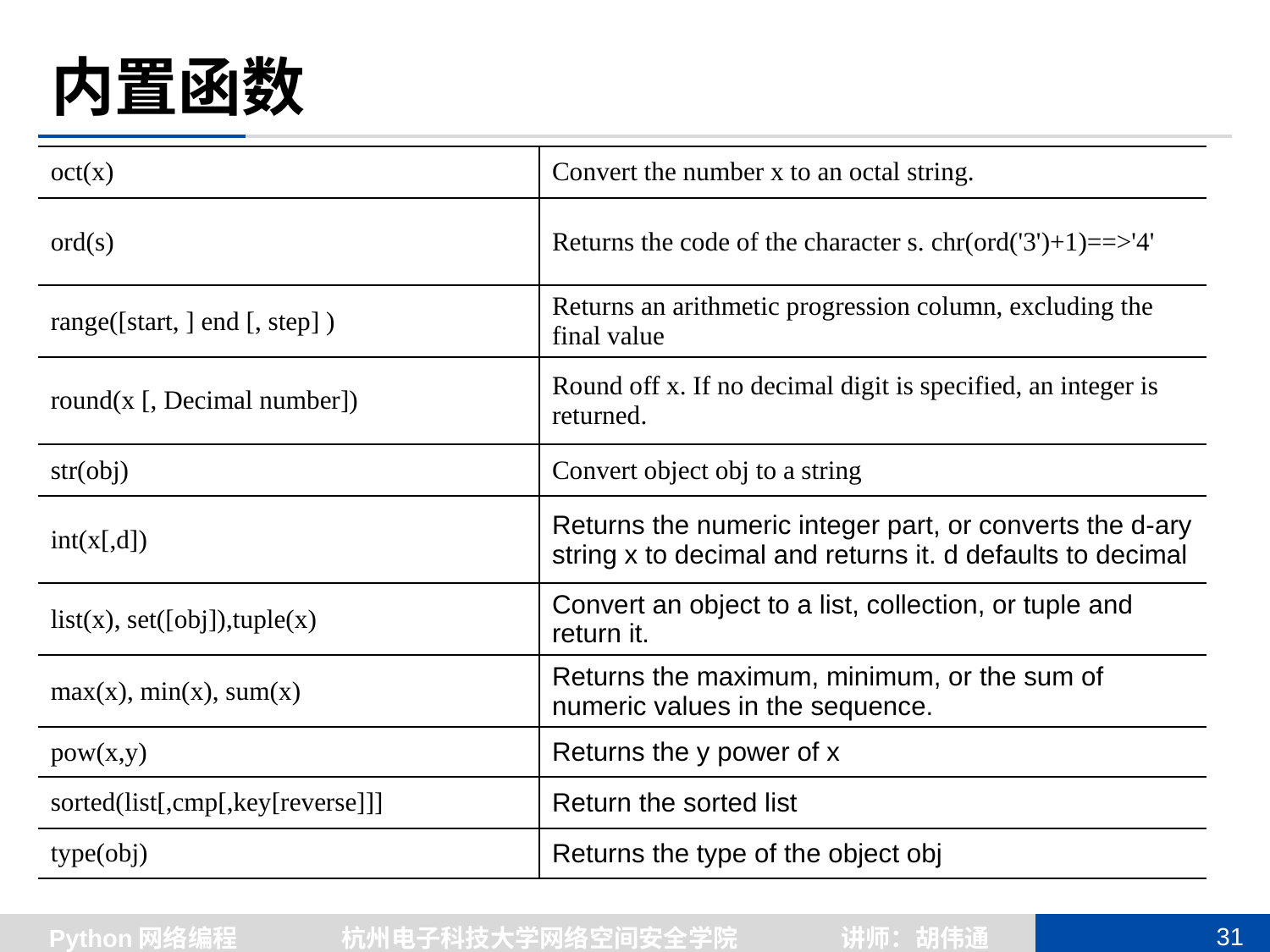

# 内置函数
| oct(x) | Convert the number x to an octal string. |
| --- | --- |
| ord(s) | Returns the code of the character s. chr(ord('3')+1)==>'4' |
| range([start, ] end [, step] ) | Returns an arithmetic progression column, excluding the final value |
| round(x [, Decimal number]) | Round off x. If no decimal digit is specified, an integer is returned. |
| str(obj) | Convert object obj to a string |
| int(x[,d]) | Returns the numeric integer part, or converts the d-ary string x to decimal and returns it. d defaults to decimal |
| list(x), set([obj]),tuple(x) | Convert an object to a list, collection, or tuple and return it. |
| max(x), min(x), sum(x) | Returns the maximum, minimum, or the sum of numeric values in the sequence. |
| pow(x,y) | Returns the y power of x |
| sorted(list[,cmp[,key[reverse]]] | Return the sorted list |
| type(obj) | Returns the type of the object obj |